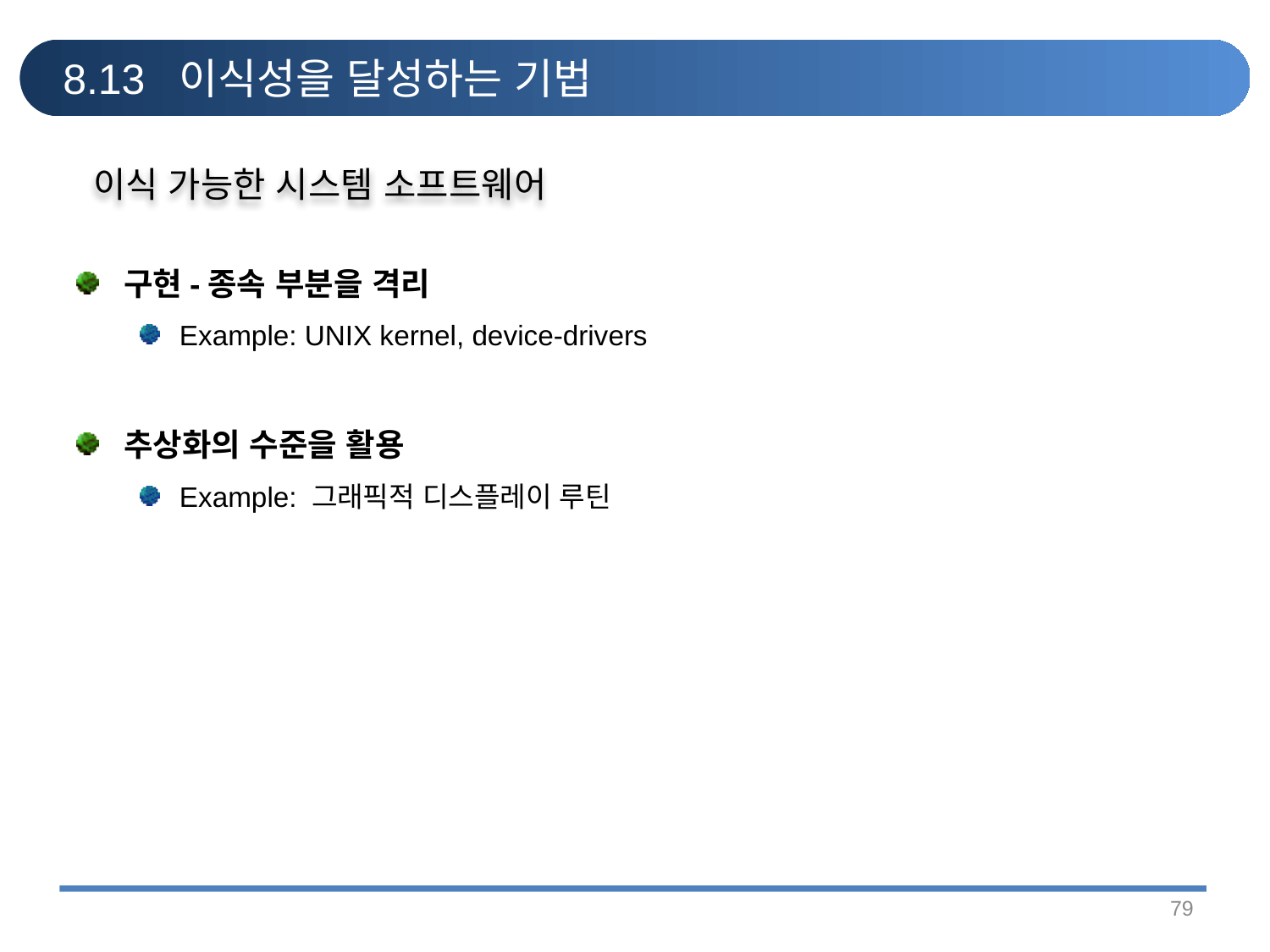

# 8.13  이식성을 달성하는 기법
이식 가능한 시스템 소프트웨어
구현-종속 부분을 격리
Example: UNIX kernel, device-drivers

추상화의 수준을 활용
Example: 그래픽적 디스플레이 루틴
79